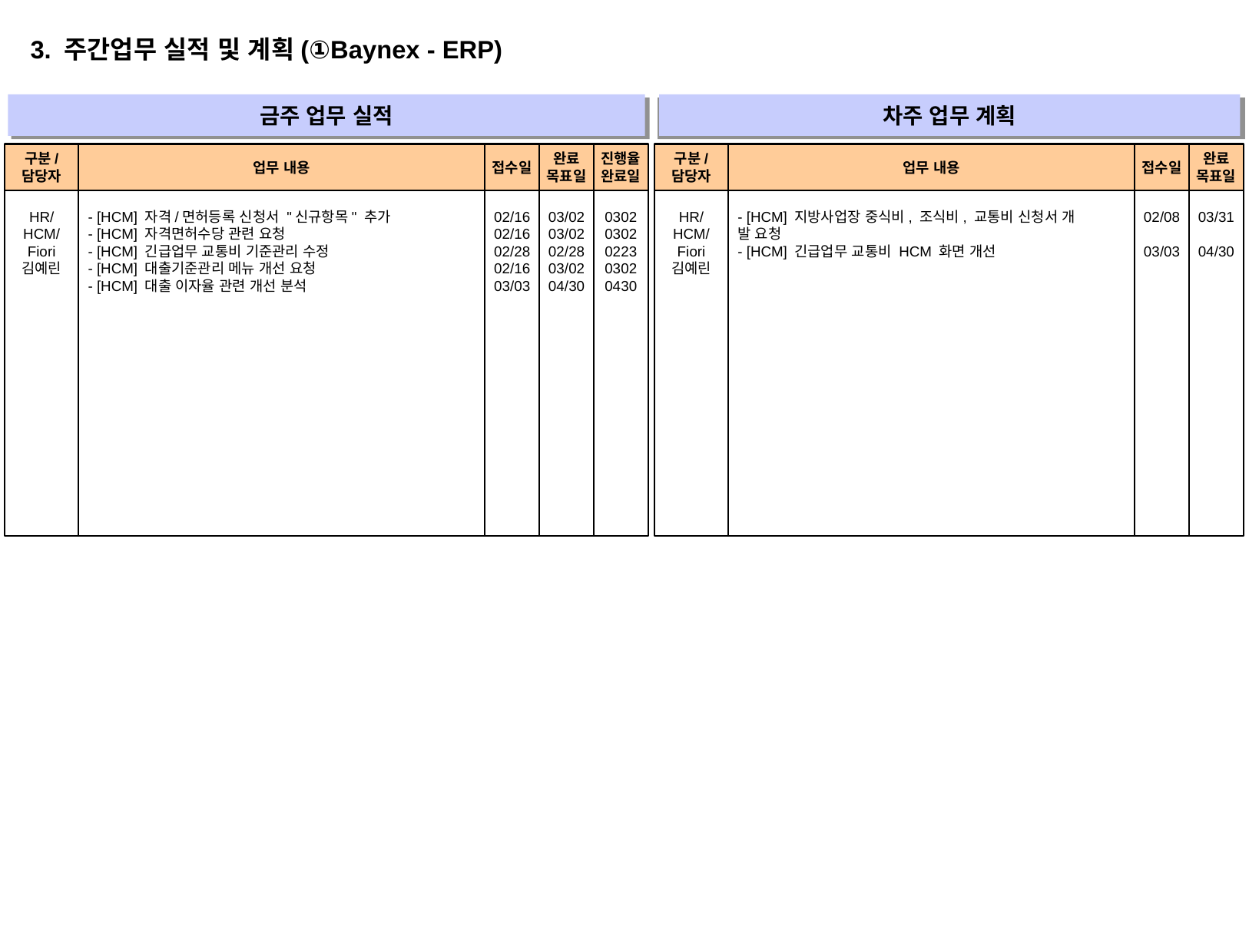

3. 주간업무 실적 및 계획(①Baynex - ERP)
금주 업무 실적
차주 업무 계획
" "
" "
구분/
담당자
업무 내용
접수일
완료
목표일
진행율
완료일
구분/
담당자
업무 내용
접수일
완료
목표일
HR/
HCM/
Fiori
김예린

- [HCM] 자격/면허등록 신청서 "신규항목" 추가
- [HCM] 자격면허수당 관련 요청
- [HCM] 긴급업무 교통비 기준관리 수정
- [HCM] 대출기준관리 메뉴 개선 요청
- [HCM] 대출 이자율 관련 개선 분석
02/16
02/16
02/28
02/16
03/03
03/02
03/02
02/28
03/02
04/30
0302
0302
0223
0302
0430
HR/
HCM/
Fiori
김예린

- [HCM] 지방사업장 중식비, 조식비, 교통비 신청서 개
발 요청
- [HCM] 긴급업무 교통비 HCM 화면 개선
02/08
03/03
03/31
04/30